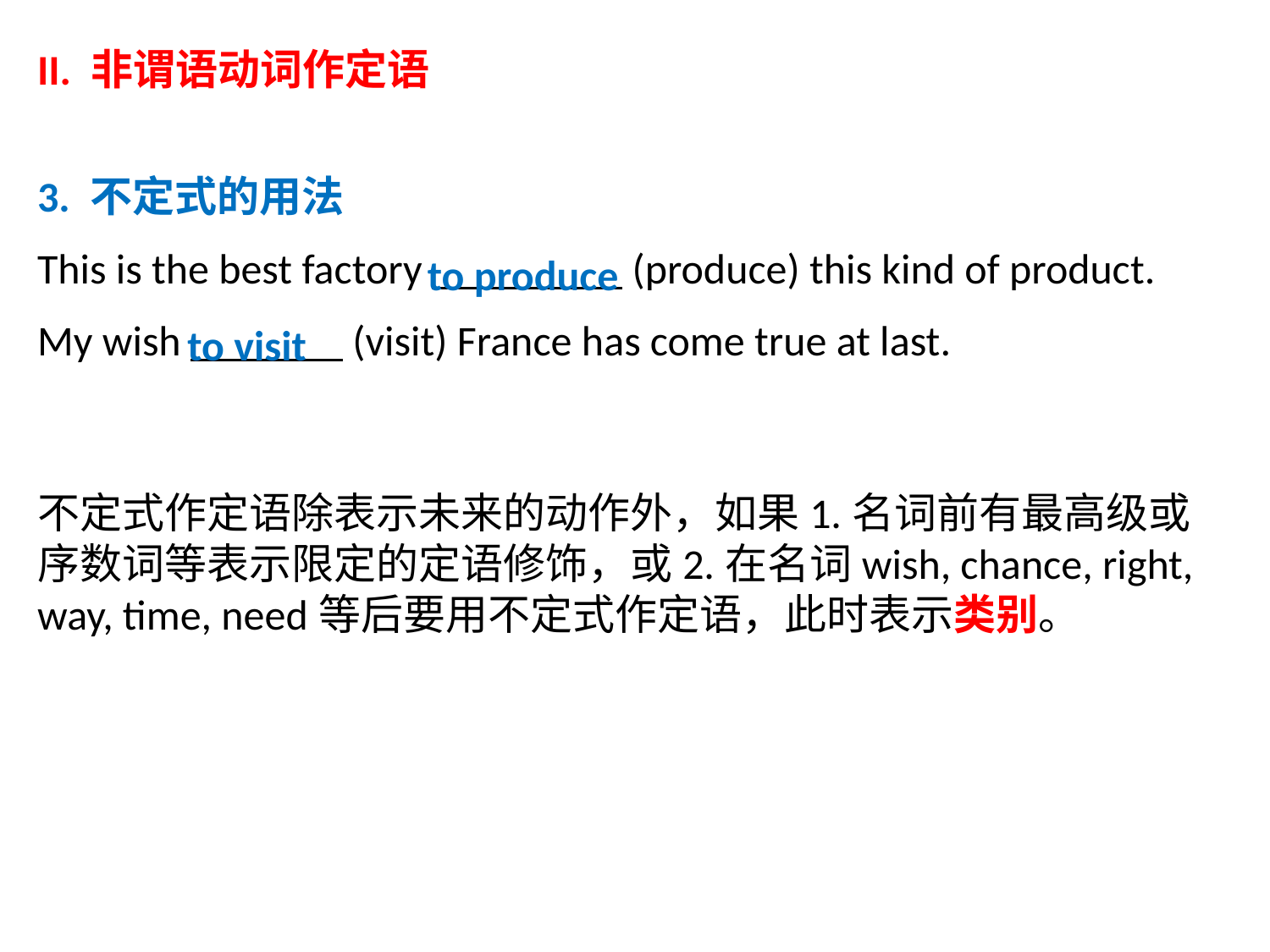

II. 非谓语动词作定语

3. 不定式的用法
This is the best factory                      (produce) this kind of product.
My wish                  (visit) France has come true at last.

不定式作定语除表示未来的动作外，如果1.名词前有最高级或序数词等表示限定的定语修饰，或2.在名词wish, chance, right, way, time, need等后要用不定式作定语，此时表示类别。
to produce
to visit